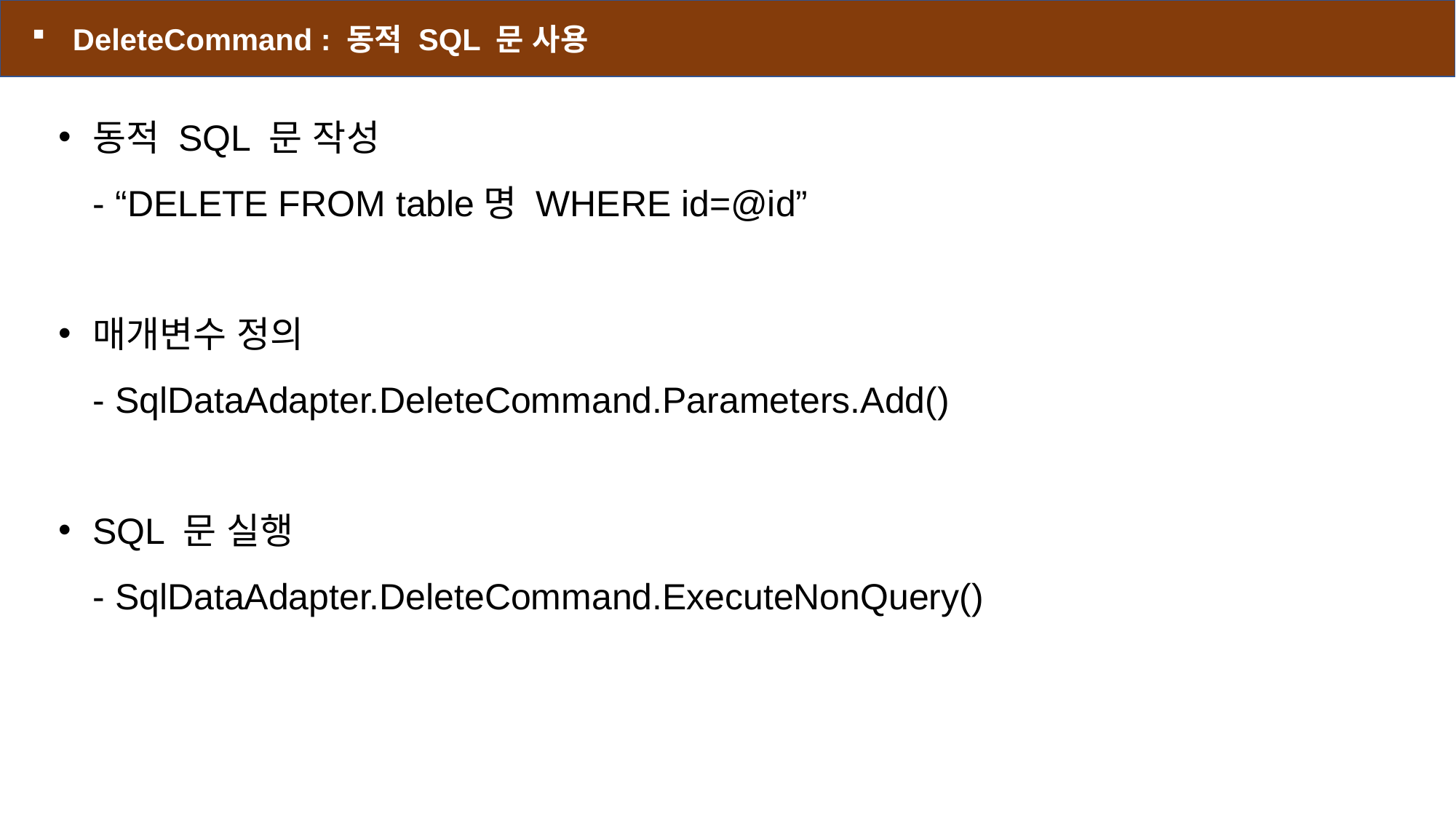

DeleteCommand : 동적 SQL 문 사용
동적 SQL 문 작성
- “DELETE FROM table명 WHERE id=@id”

매개변수 정의
- SqlDataAdapter.DeleteCommand.Parameters.Add()

SQL 문 실행
- SqlDataAdapter.DeleteCommand.ExecuteNonQuery()